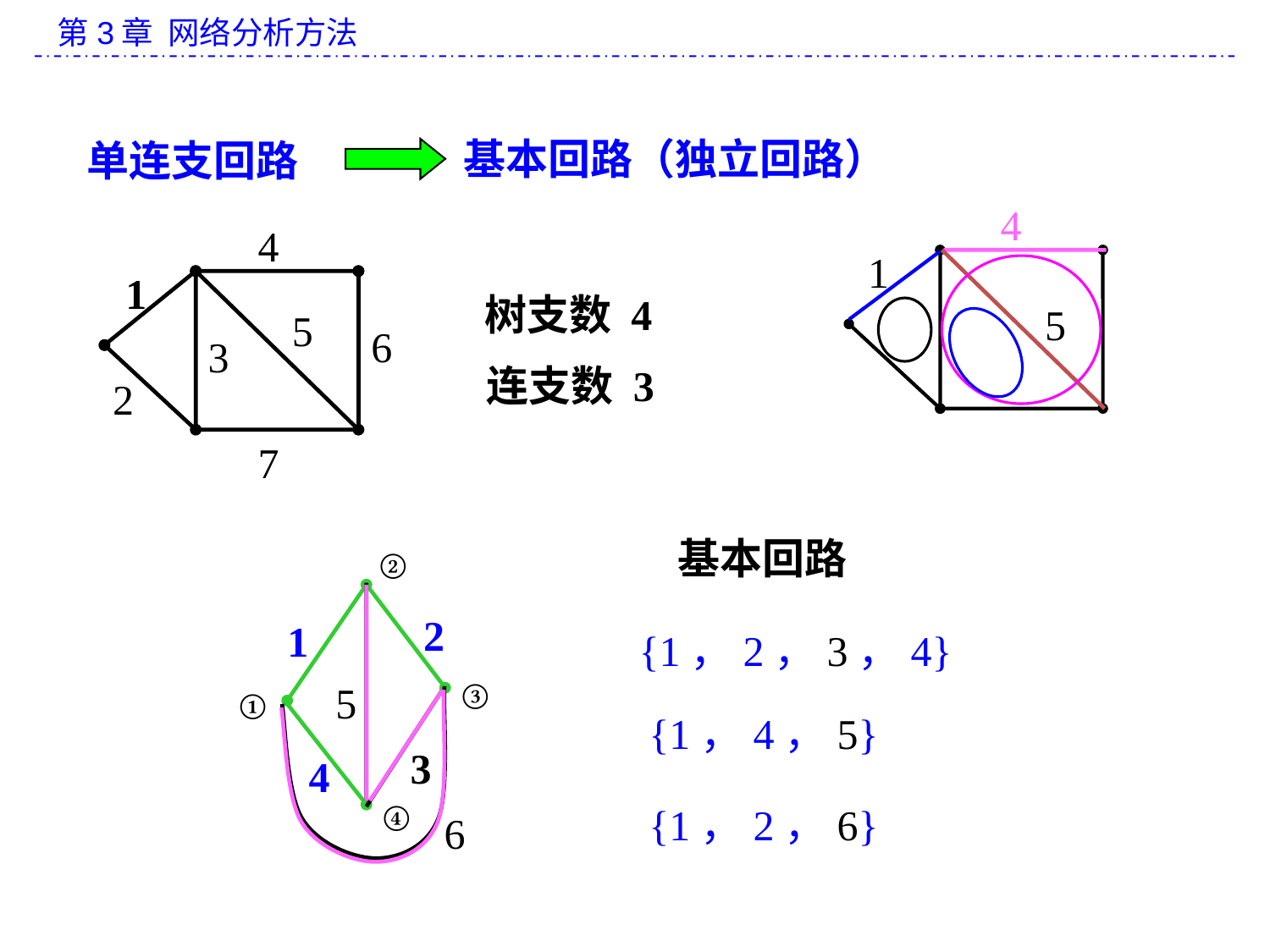

基本回路（独立回路）
单连支回路

4

4
1

5
6
3
2
7
1

5

树支数 4

连支数 3
基本回路
②

2
1
5
③
①

3
4
④
6

{1，2，3，4}

{1，4，5}
{1，2，6}